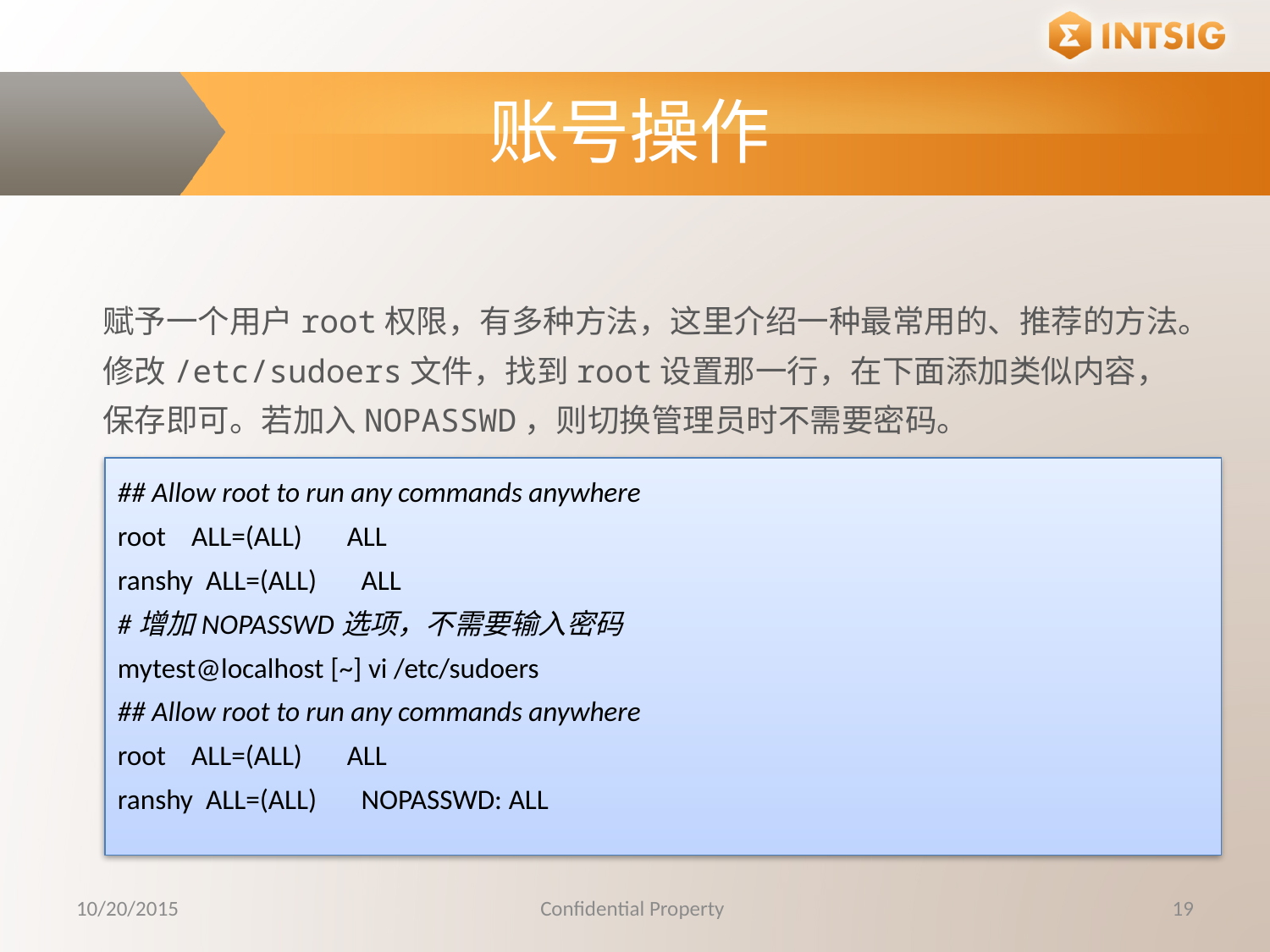

账号操作
赋予一个用户root权限，有多种方法，这里介绍一种最常用的、推荐的方法。修改/etc/sudoers文件，找到root设置那一行，在下面添加类似内容，保存即可。若加入NOPASSWD，则切换管理员时不需要密码。
## Allow root to run any commands anywhere root    ALL=(ALL)       ALL ranshy  ALL=(ALL)       ALL #增加NOPASSWD选项，不需要输入密码 mytest@localhost [~] vi /etc/sudoers ## Allow root to run any commands anywhere root    ALL=(ALL)       ALL ranshy  ALL=(ALL)       NOPASSWD: ALL
10/20/2015
Confidential Property
19